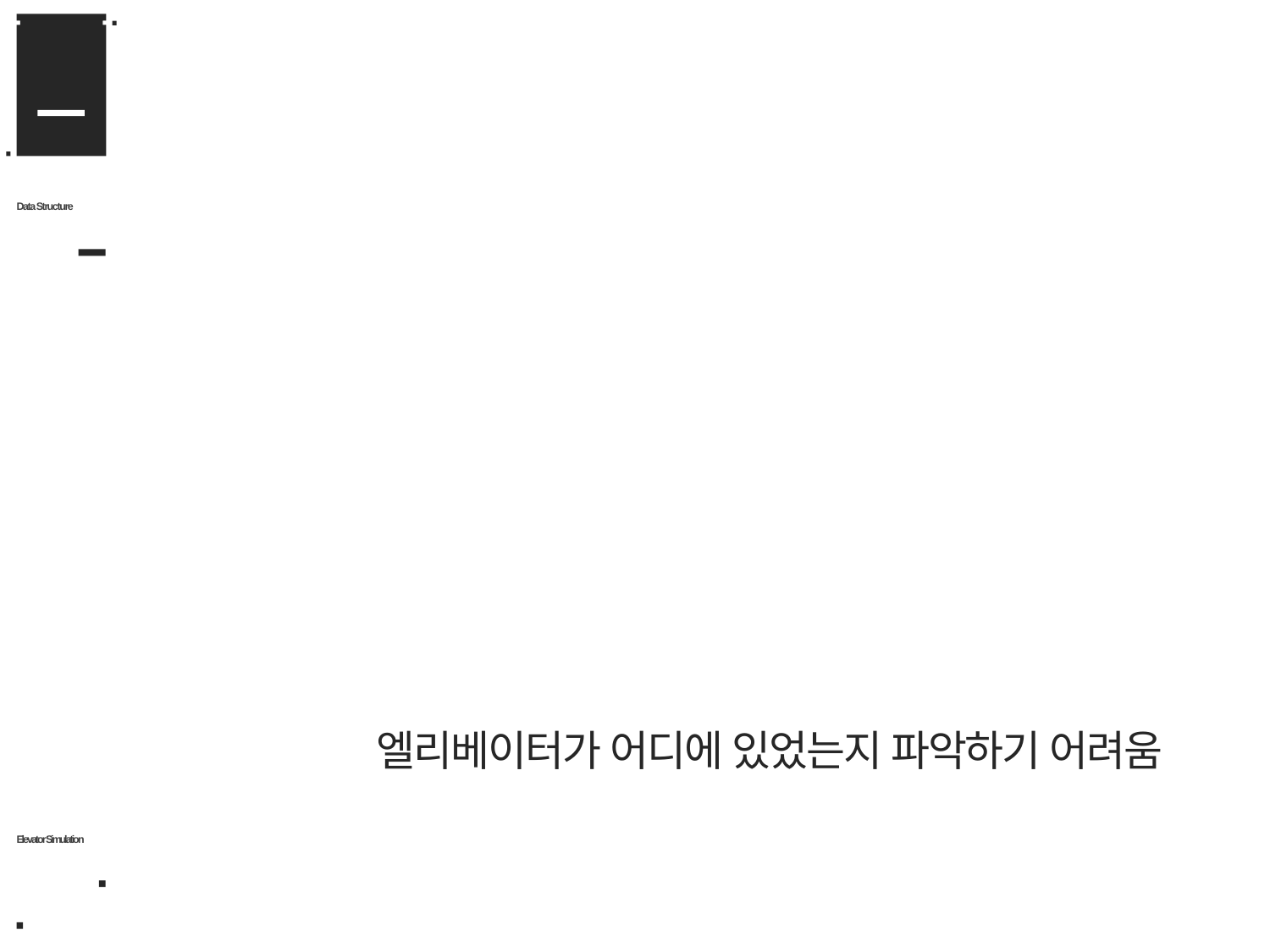

D

# Elevator Simulation

Data Structure : Team Project
Data Structure
How to Measuring Waiting Time

Problems
데이터 확보의 어려움
데이터를 시설팀측에서 제공해주지 않음
데이터 검증, 알고리즘 검증의 어려움
실제로 엘리베이터 앞에 몇 명이 있는지
엘리베이터가 어디에 있었는지 파악하기 어려움
Elevator Simulation